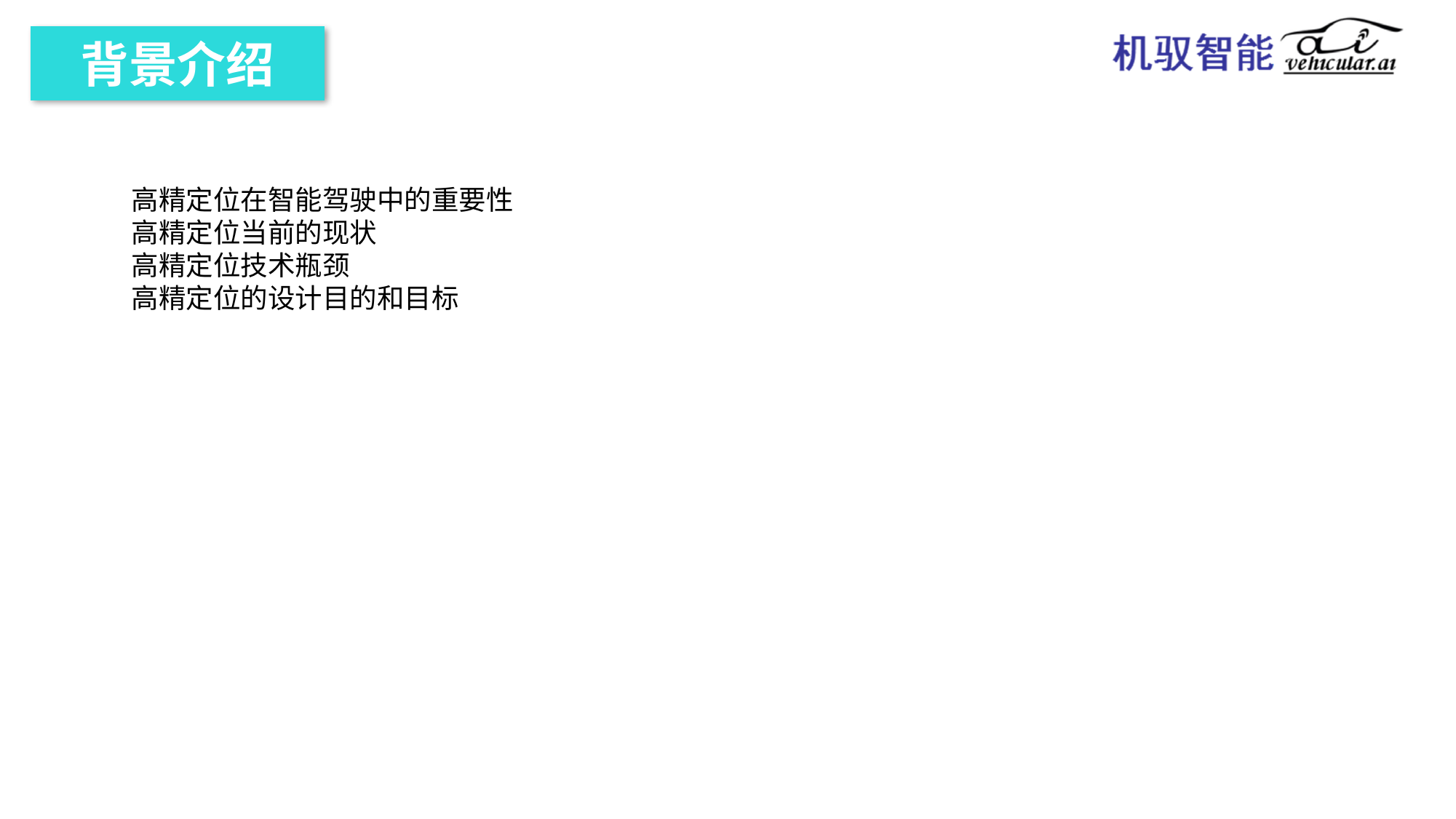

背景介绍
3.1 商业模式
  Business Model
3.2 市场前景
3.2 市场前景
高精定位在智能驾驶中的重要性
高精定位当前的现状
高精定位技术瓶颈
高精定位的设计目的和目标